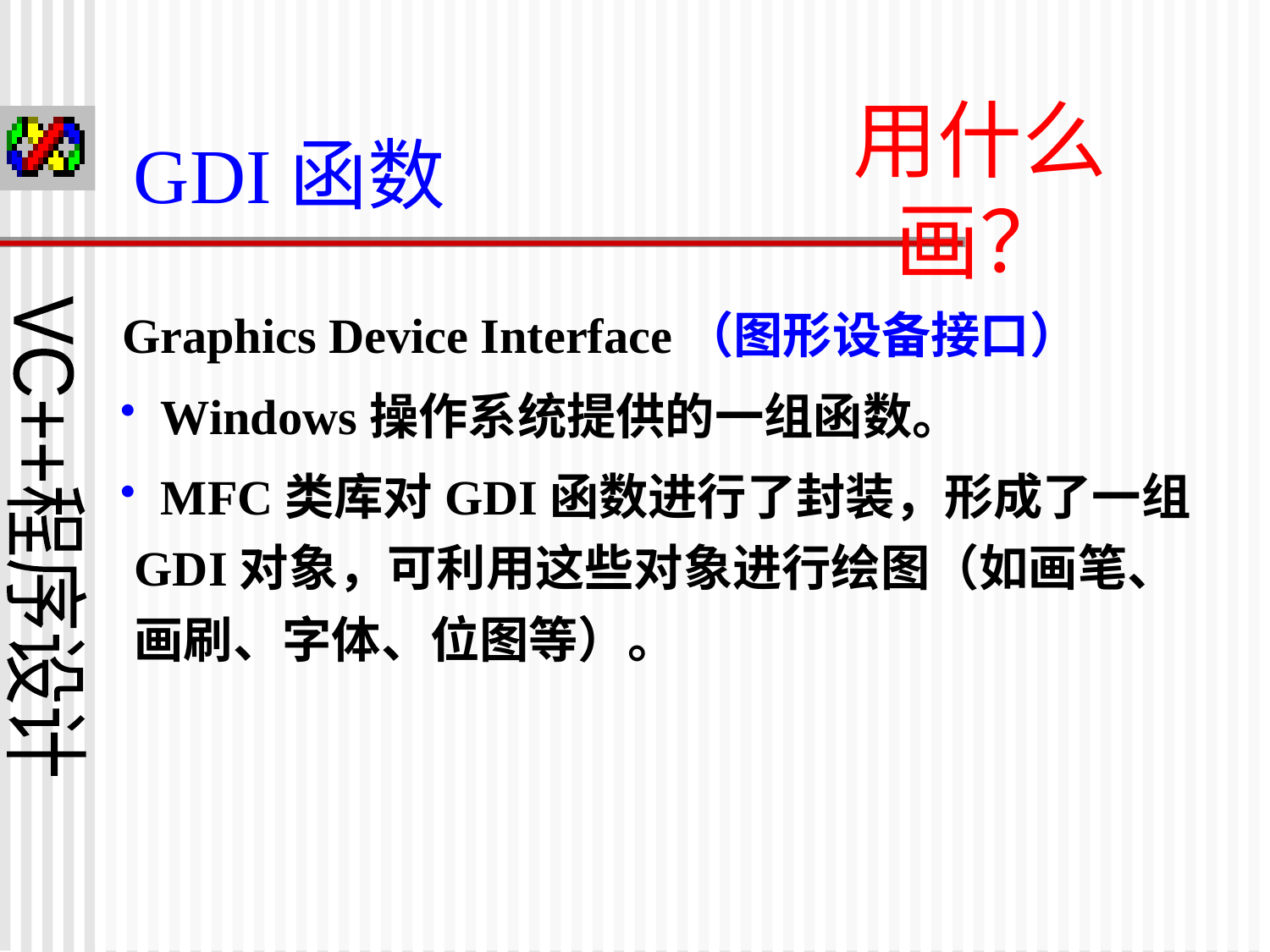

用什么画？
# GDI函数
Graphics Device Interface（图形设备接口）
  Windows操作系统提供的一组函数。
  MFC类库对GDI函数进行了封装，形成了一组GDI对象，可利用这些对象进行绘图（如画笔、画刷、字体、位图等）。